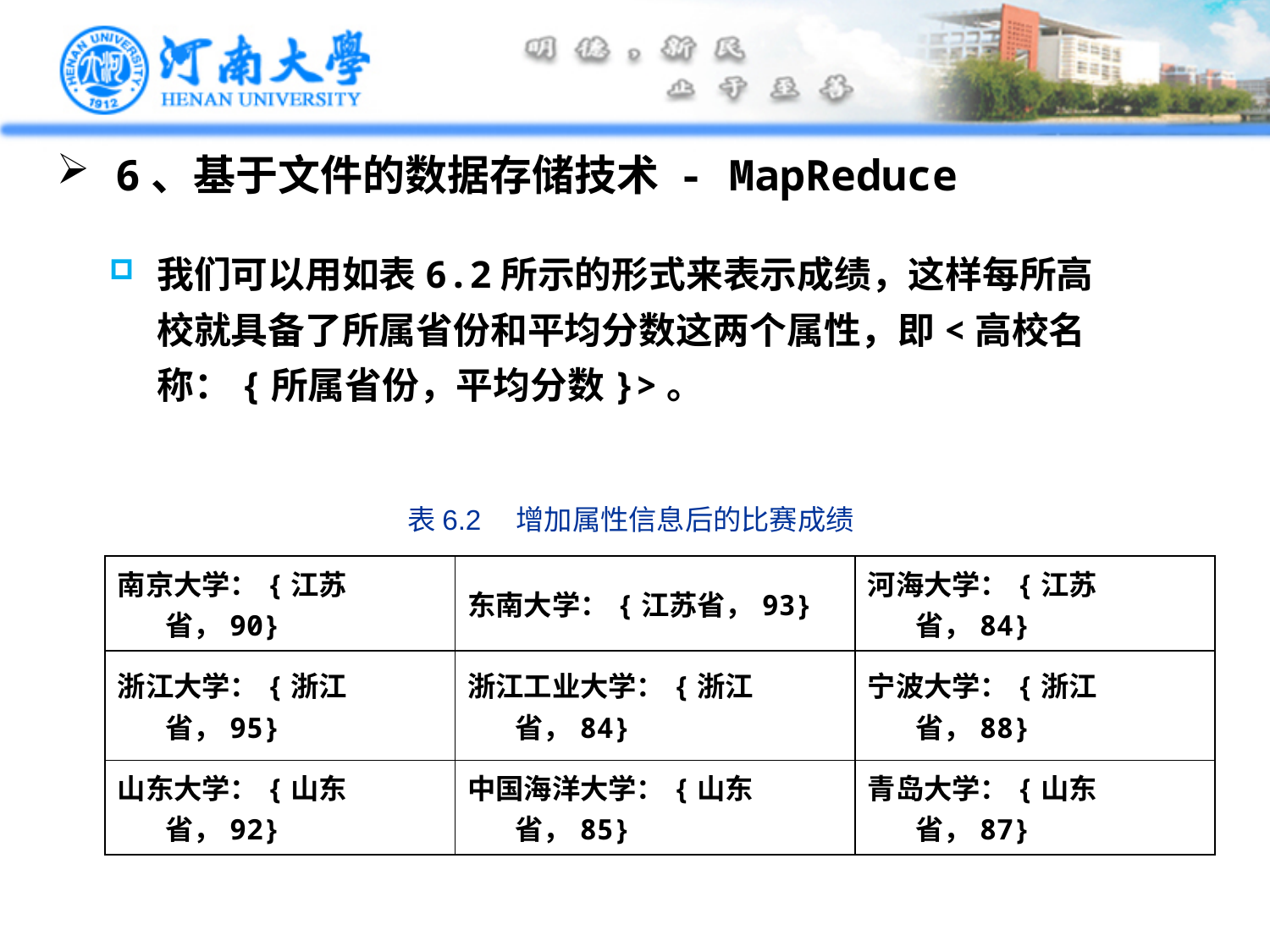

6、基于文件的数据存储技术 - MapReduce

我们可以用如表6.2所示的形式来表示成绩，这样每所高校就具备了所属省份和平均分数这两个属性，即<高校名称：{所属省份，平均分数}>。
表6.2　增加属性信息后的比赛成绩
| 南京大学：{江苏省，90} | 东南大学：{江苏省，93} | 河海大学：{江苏省，84} |
| --- | --- | --- |
| 浙江大学：{浙江省，95} | 浙江工业大学：{浙江省，84} | 宁波大学：{浙江省，88} |
| 山东大学：{山东省，92} | 中国海洋大学：{山东省，85} | 青岛大学：{山东省，87} |